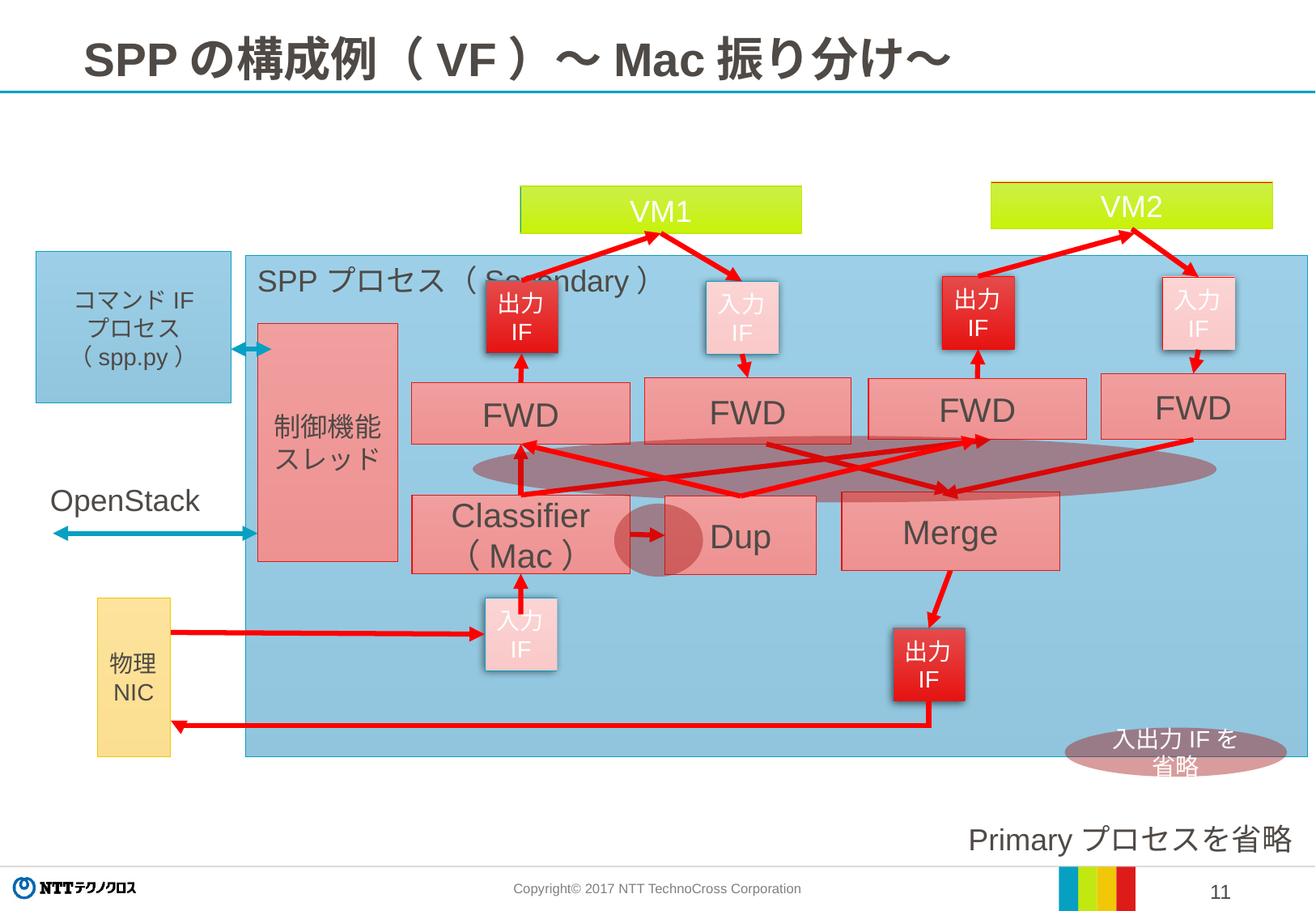

# SPPの構成例（VF）～Mac振り分け～
VM2
VM1
コマンドIF
プロセス
（spp.py）
SPPプロセス（Secondary）
出力IF
入力IF
出力IF
入力IF
制御機能スレッド
FWD
FWD
FWD
FWD

OpenStack
Merge
Classifier
（Mac）
Dup

物理NIC
入力IF
出力IF
入出力IFを省略
Primaryプロセスを省略